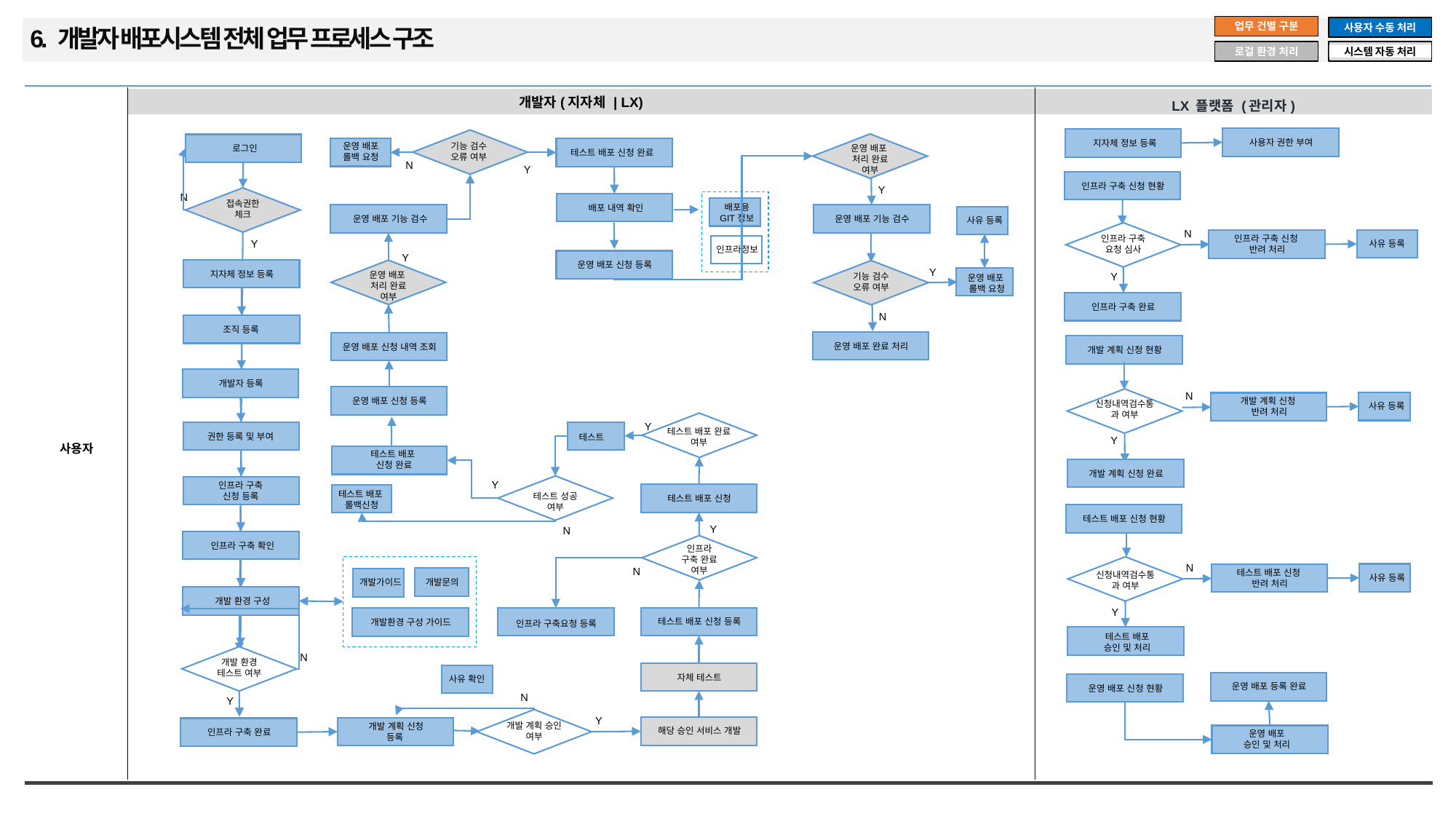

개발 신청 승인내역 조회

신규 개발 건

개발가이드
N

로컬 개발
환경 구축여부
테스트 검수 요청 내역 조회

로컬 개발 환경 구축

로컬 개발 환경 구축
Y
N

개별 흐름도
배포용
GIT정보

인프라정보
N

테스트 배포
처리중 여부
Y

인프라
구축 완료
여부
Y

업무 건별 구분

사용자 수동 처리
6. 개발자 배포시스템 전체 업무 프로세스 구조

로걸 환경 처리

시스템 자동 처리
|  | 개발자(지자체 | LX) | LX 플랫폼 (관리자) |
| --- | --- | --- |
| 사용자 |  |  |

사용자 권한 부여
지자체 정보 등록

기능 검수
오류 여부
운영 배포 롤백 요청
로그인
운영 배포
처리 완료
여부

테스트 배포 신청 완료
N
Y

인프라 구축 신청 현황
Y
N

접속권한
체크

배포용
GIT정보
배포 내역 확인

운영 배포 기능 검수
운영 배포 기능 검수
사유 등록
N

인프라 구축
요청 심사
인프라 구축 신청
반려 처리

Y
사유 등록

인프라정보
Y

운영 배포 신청 등록

Y

지자체 정보 등록
운영 배포
처리 완료
여부
Y
기능 검수
오류 여부
운영 배포
롤백 요청

인프라 구축 완료
N

조직 등록

운영 배포 완료 처리
운영 배포 신청 내역 조회

개발 계획 신청 현황

개발자 등록
N

운영 배포 신청 등록
개발 계획 신청
반려 처리

신청내역검수통과 여부

사유 등록

Y
테스트 배포 완료 여부

권한 등록 및 부여
테스트
Y
테스트 배포
신청 완료

개발 계획 신청 완료
Y
인프라 구축
신청 등록

테스트 배포
롤백신청

테스트 성공 여부
테스트 배포 신청

테스트 배포 신청 현황
Y
N

인프라 구축 확인

인프라
구축 완료
여부
N

N
테스트 배포 신청
반려 처리

신청내역검수통과 여부

사유 등록

개발문의
개발가이드

개발 환경 구성
Y

테스트 배포 신청 등록
개발환경 구성 가이드
인프라 구축요청 등록
테스트 배포
승인 및 처리

N

개발 환경
테스트 여부

자체 테스트
사유 확인

운영 배포 등록 완료
운영 배포 신청 현황
N
Y
Y

개발 계획 승인 여부
개발 계획 신청
등록

해당 승인 서비스 개발
인프라 구축 완료
운영 배포
승인 및 처리

운영 배포 기능 검수
사유 등록
N

롤백 요청
완료 여부
Y